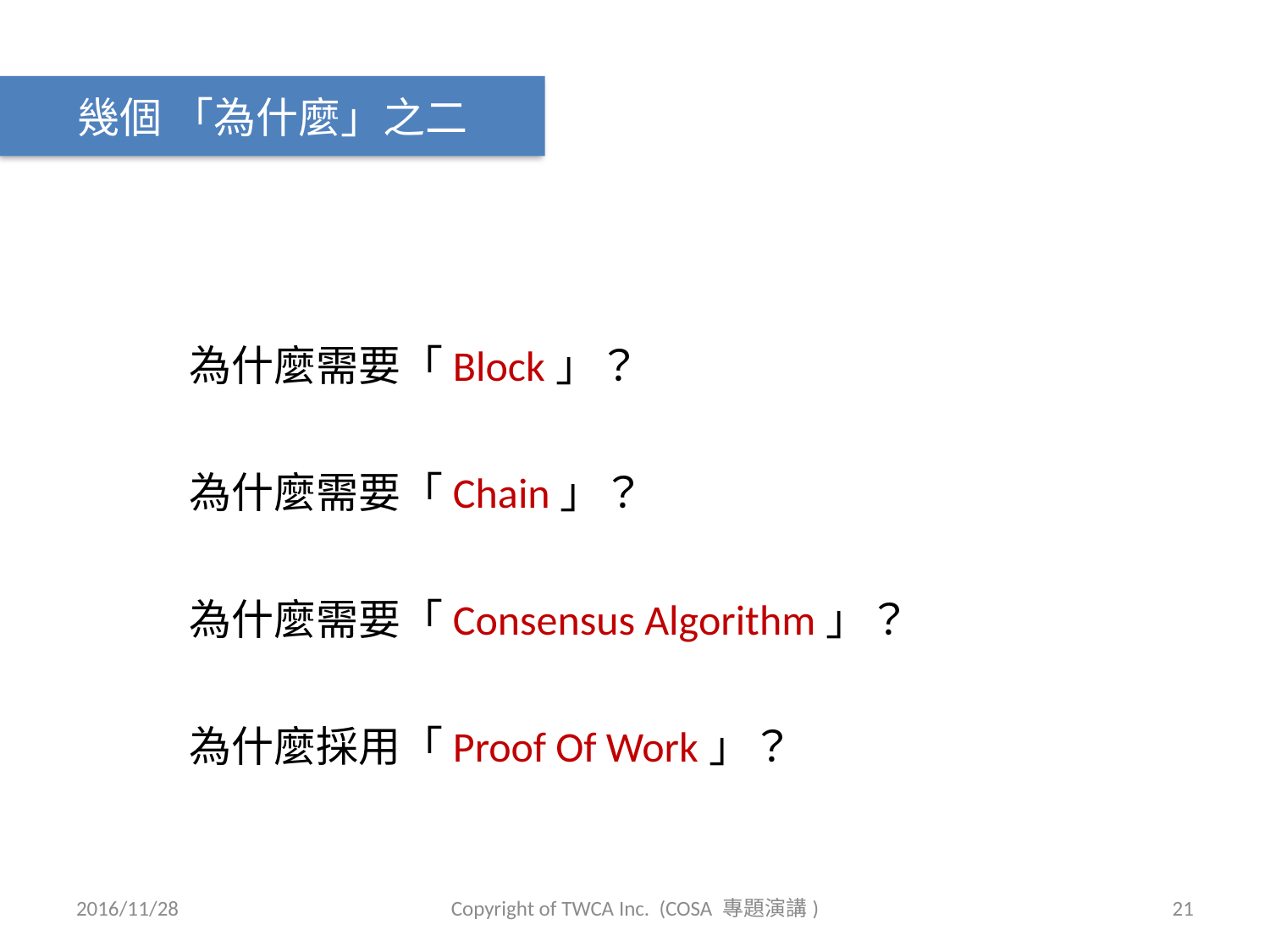

幾個 「為什麼」之二
為什麼需要「Block」？
為什麼需要「Chain」？
為什麼需要「Consensus Algorithm」？
為什麼採用「Proof Of Work」？
2016/11/28
Copyright of TWCA Inc.  (COSA 專題演講)
21